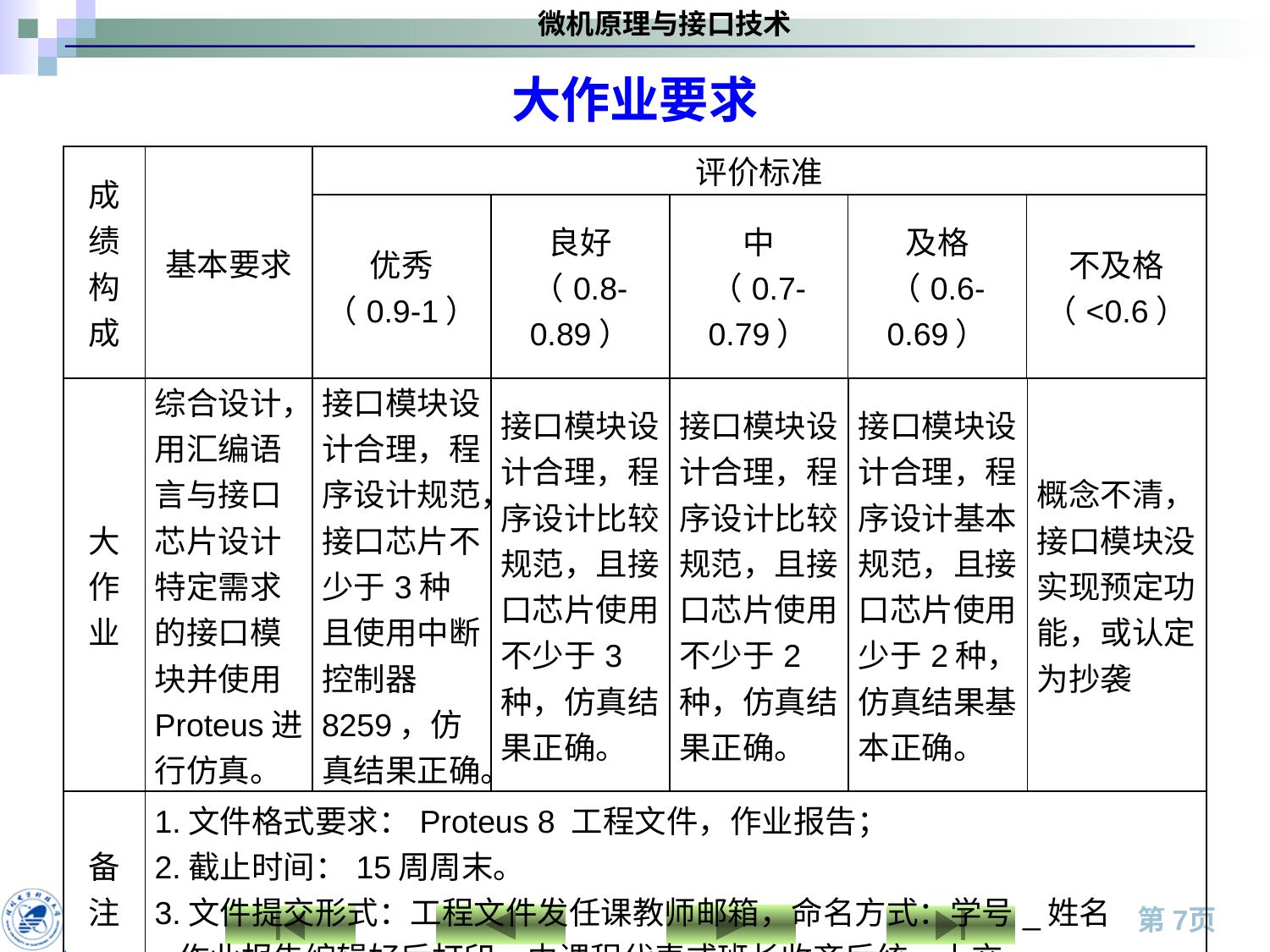

# 大作业要求
| 成绩构成 | 基本要求 | 评价标准 |  |  |  |  |  |  |  |
| --- | --- | --- | --- | --- | --- | --- | --- | --- | --- |
|  |  | 优秀 （0.9-1） | 良好 （0.8-0.89） | 中 （0.7-0.79） |  | 及格 （0.6-0.69） |  | 不及格（<0.6） |  |
| 大作业 | 综合设计，用汇编语言与接口芯片设计特定需求的接口模块并使用Proteus进行仿真。 | 接口模块设计合理，程序设计规范，接口芯片不少于3种且使用中断控制器8259，仿真结果正确。 | 接口模块设计合理，程序设计比较规范，且接口芯片使用不少于3种，仿真结果正确。 |  | 接口模块设计合理，程序设计比较规范，且接口芯片使用不少于2种，仿真结果正确。 |  | 接口模块设计合理，程序设计基本规范，且接口芯片使用少于2种，仿真结果基本正确。 |  | 概念不清，接口模块没实现预定功能，或认定为抄袭 |
| 备注 | 1.文件格式要求：Proteus 8 工程文件，作业报告； 2.截止时间：15周周末。 3.文件提交形式：工程文件发任课教师邮箱，命名方式：学号\_姓名 作业报告编辑好后打印，由课程代表或班长收齐后统一上交。 |  |  |  |  |  |  |  |  |